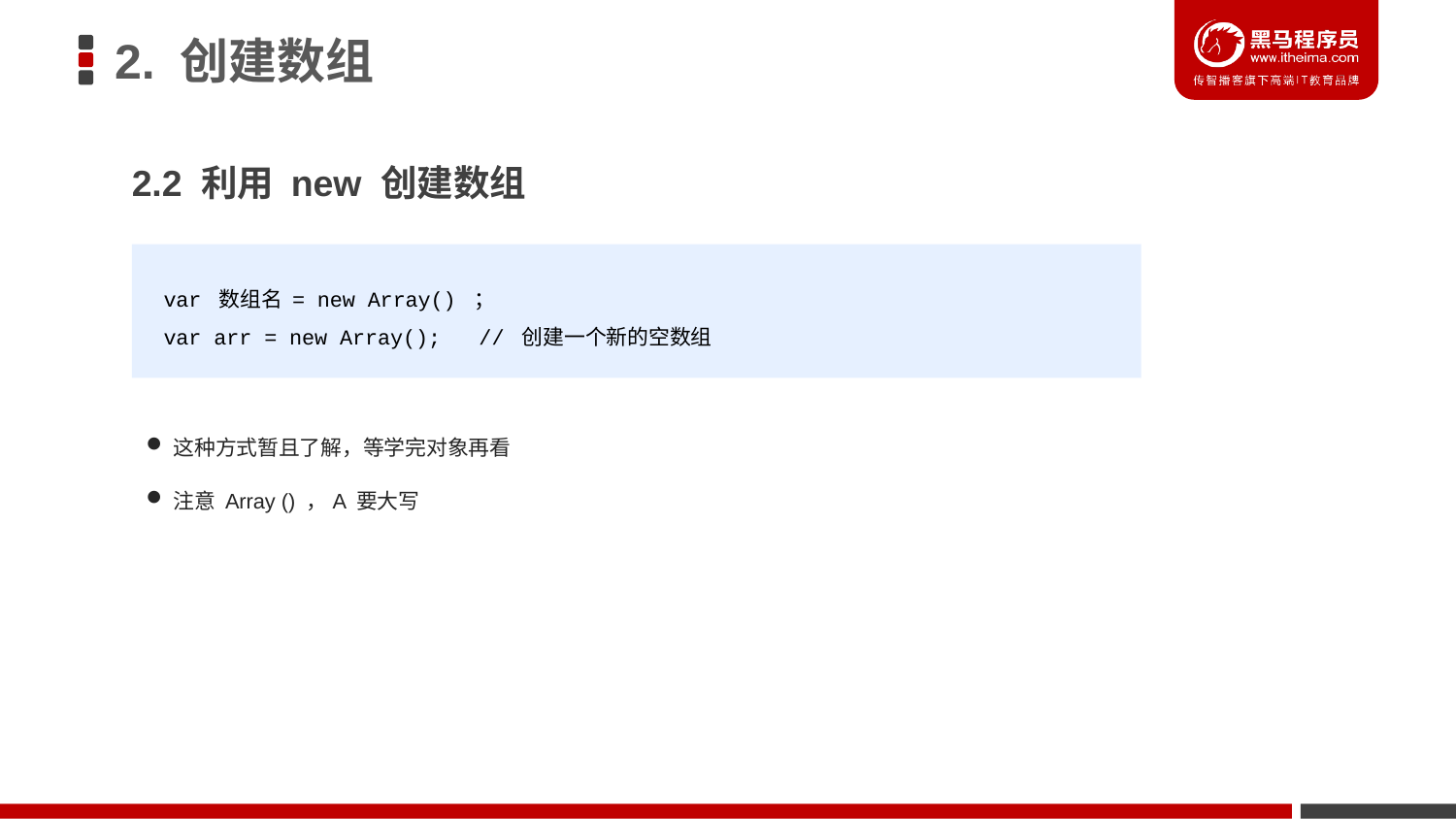

# 2. 创建数组
2.2 利用 new 创建数组
var 数组名 = new Array() ；
var arr = new Array();   // 创建一个新的空数组
这种方式暂且了解，等学完对象再看
注意 Array () ，A 要大写